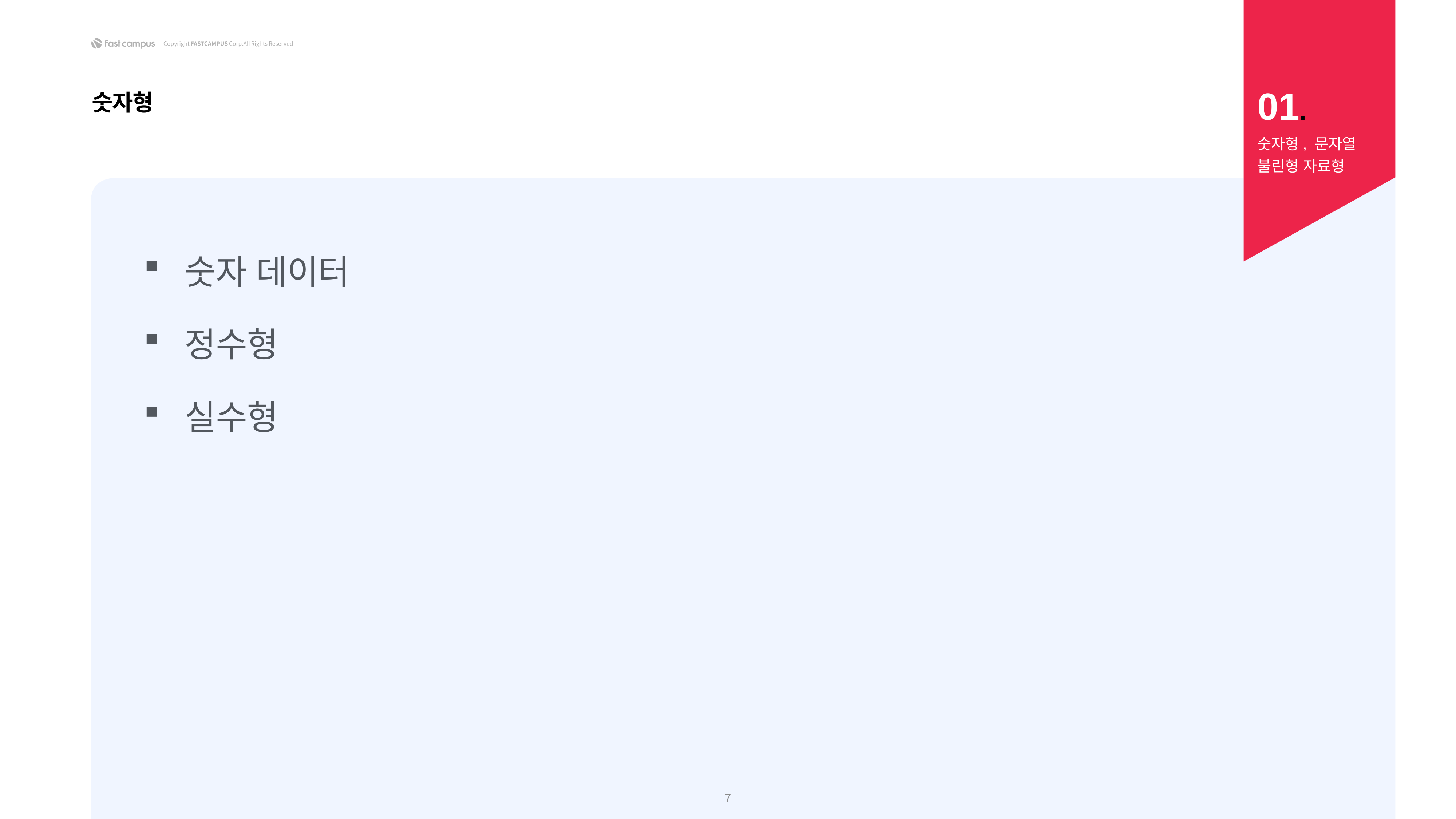

01.
숫자형
숫자형, 문자열
불린형 자료형
숫자 데이터
정수형
실수형
7